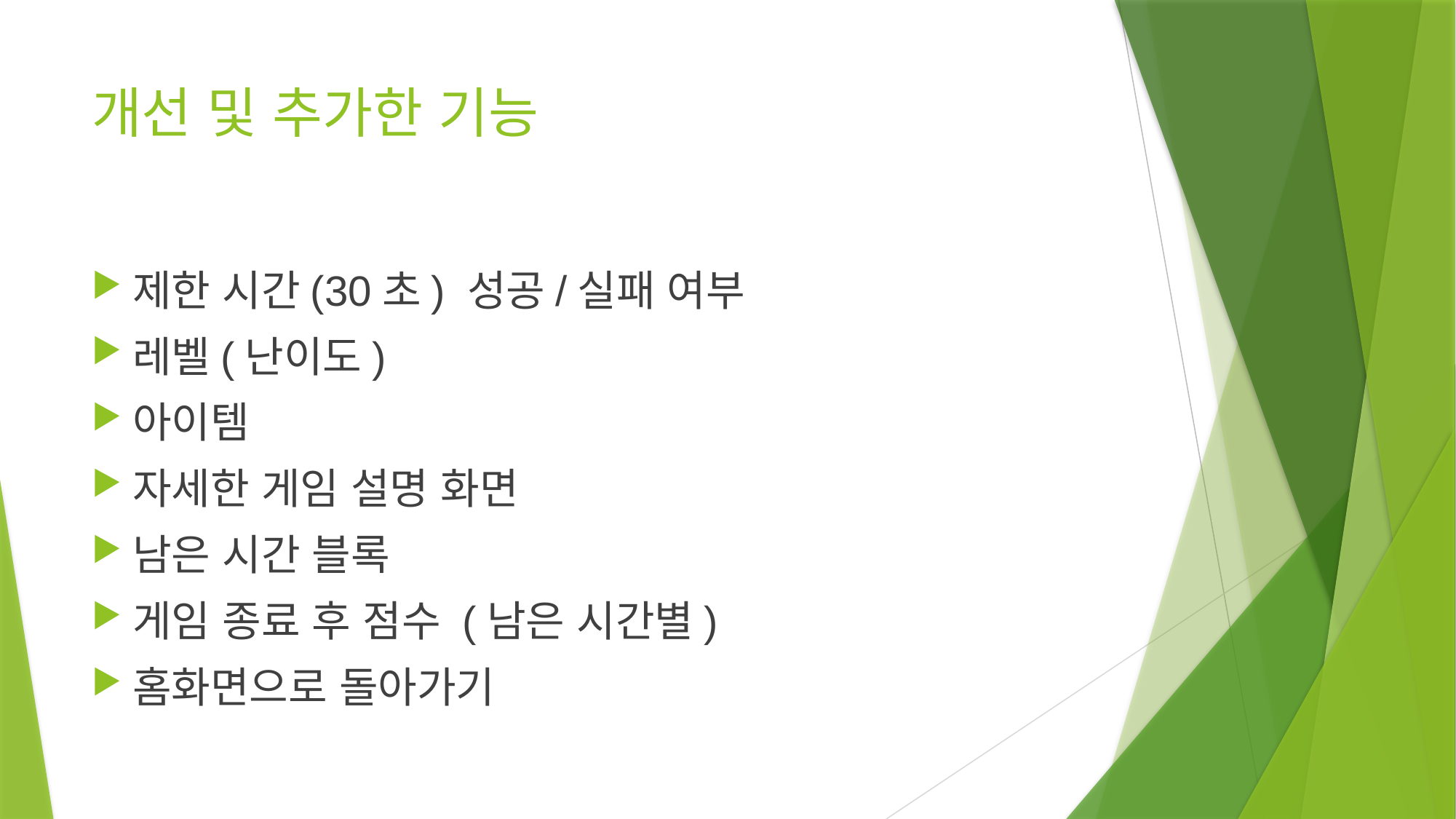

# 개선 및 추가한 기능
제한 시간(30초) 성공/실패 여부
레벨(난이도)
아이템
자세한 게임 설명 화면
남은 시간 블록
게임 종료 후 점수 (남은 시간별)
홈화면으로 돌아가기